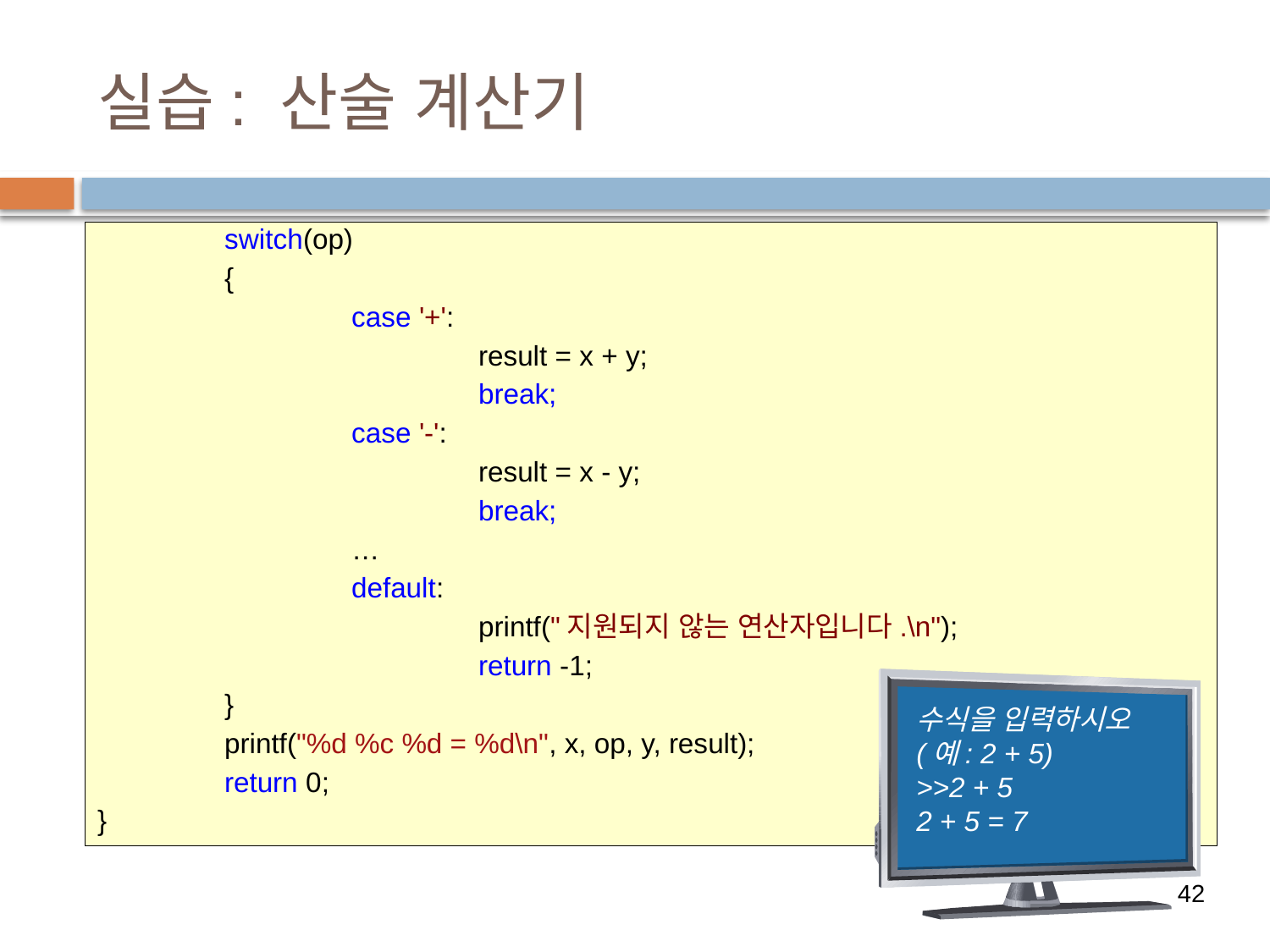

# 실습: 산술 계산기
	switch(op)
	{
		case '+':
			result = x + y;
			break;
		case '-':
			result = x - y;
			break;
		…
		default:
			printf("지원되지 않는 연산자입니다.\n");
			return -1;
	}
	printf("%d %c %d = %d\n", x, op, y, result);
	return 0;
}

수식을 입력하시오
(예: 2 + 5)
>>2 + 5
2 + 5 = 7
42